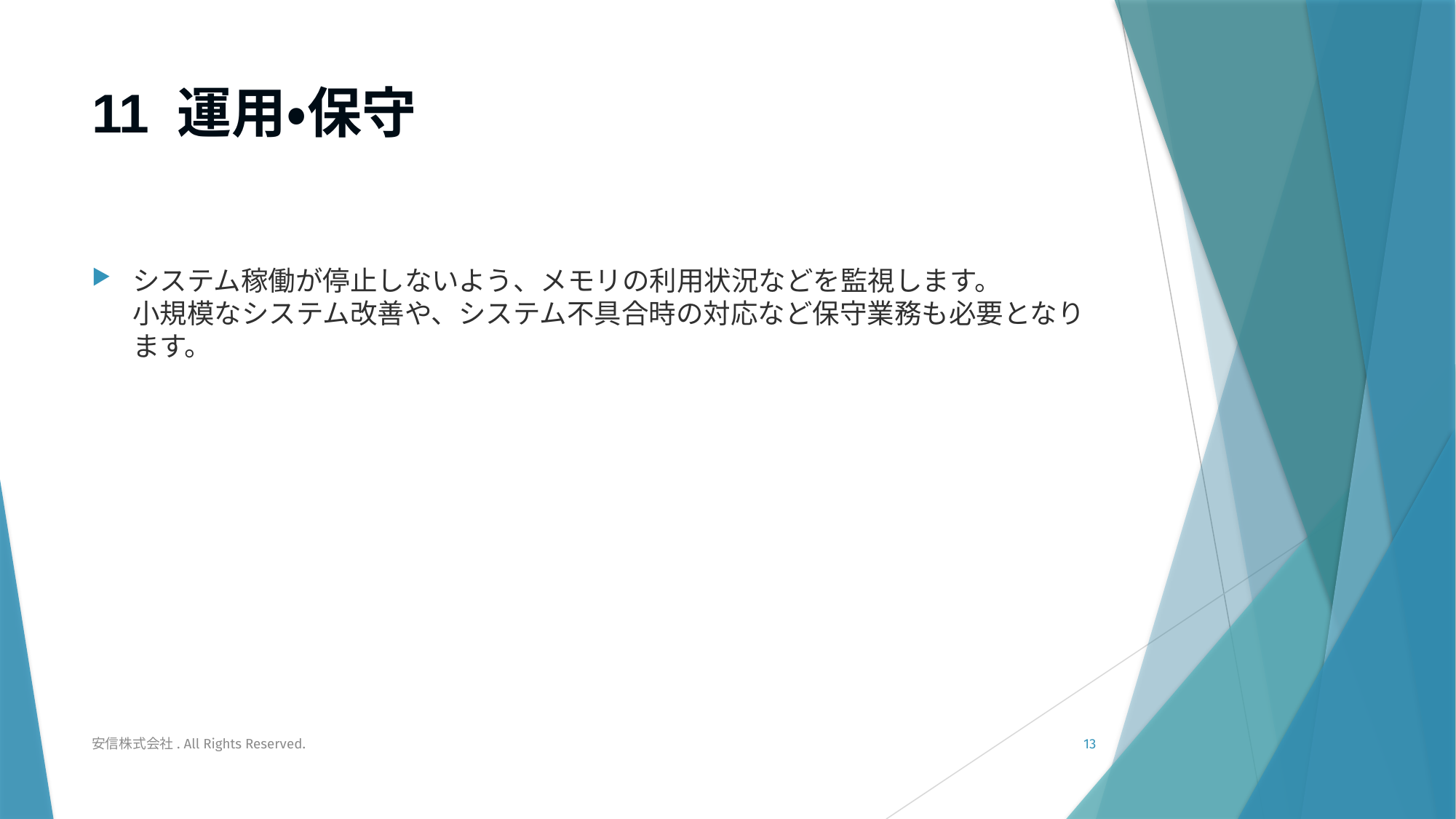

# 11 運用・保守
システム稼働が停止しないよう、メモリの利用状況などを監視します。
小規模なシステム改善や、システム不具合時の対応など保守業務も必要となります。
安信株式会社. All Rights Reserved.
13